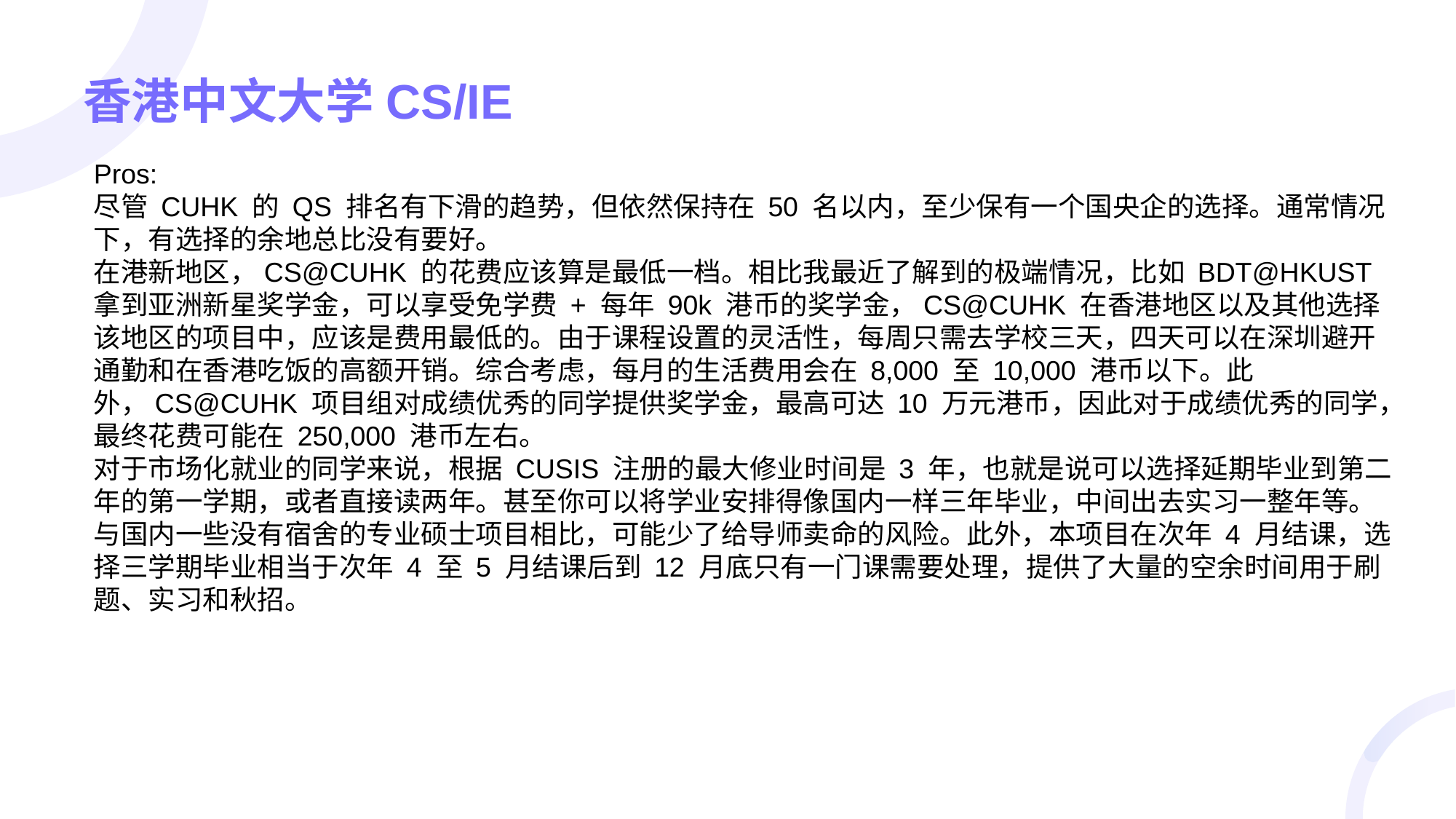

# 香港中文大学CS/IE

Pros:
尽管 CUHK 的 QS 排名有下滑的趋势，但依然保持在 50 名以内，至少保有一个国央企的选择。通常情况下，有选择的余地总比没有要好。
在港新地区，CS@CUHK 的花费应该算是最低一档。相比我最近了解到的极端情况，比如 BDT@HKUST 拿到亚洲新星奖学金，可以享受免学费 + 每年 90k 港币的奖学金，CS@CUHK 在香港地区以及其他选择该地区的项目中，应该是费用最低的。由于课程设置的灵活性，每周只需去学校三天，四天可以在深圳避开通勤和在香港吃饭的高额开销。综合考虑，每月的生活费用会在 8,000 至 10,000 港币以下。此外，CS@CUHK 项目组对成绩优秀的同学提供奖学金，最高可达 10 万元港币，因此对于成绩优秀的同学，最终花费可能在 250,000 港币左右。
对于市场化就业的同学来说，根据 CUSIS 注册的最大修业时间是 3 年，也就是说可以选择延期毕业到第二年的第一学期，或者直接读两年。甚至你可以将学业安排得像国内一样三年毕业，中间出去实习一整年等。与国内一些没有宿舍的专业硕士项目相比，可能少了给导师卖命的风险。此外，本项目在次年 4 月结课，选择三学期毕业相当于次年 4 至 5 月结课后到 12 月底只有一门课需要处理，提供了大量的空余时间用于刷题、实习和秋招。